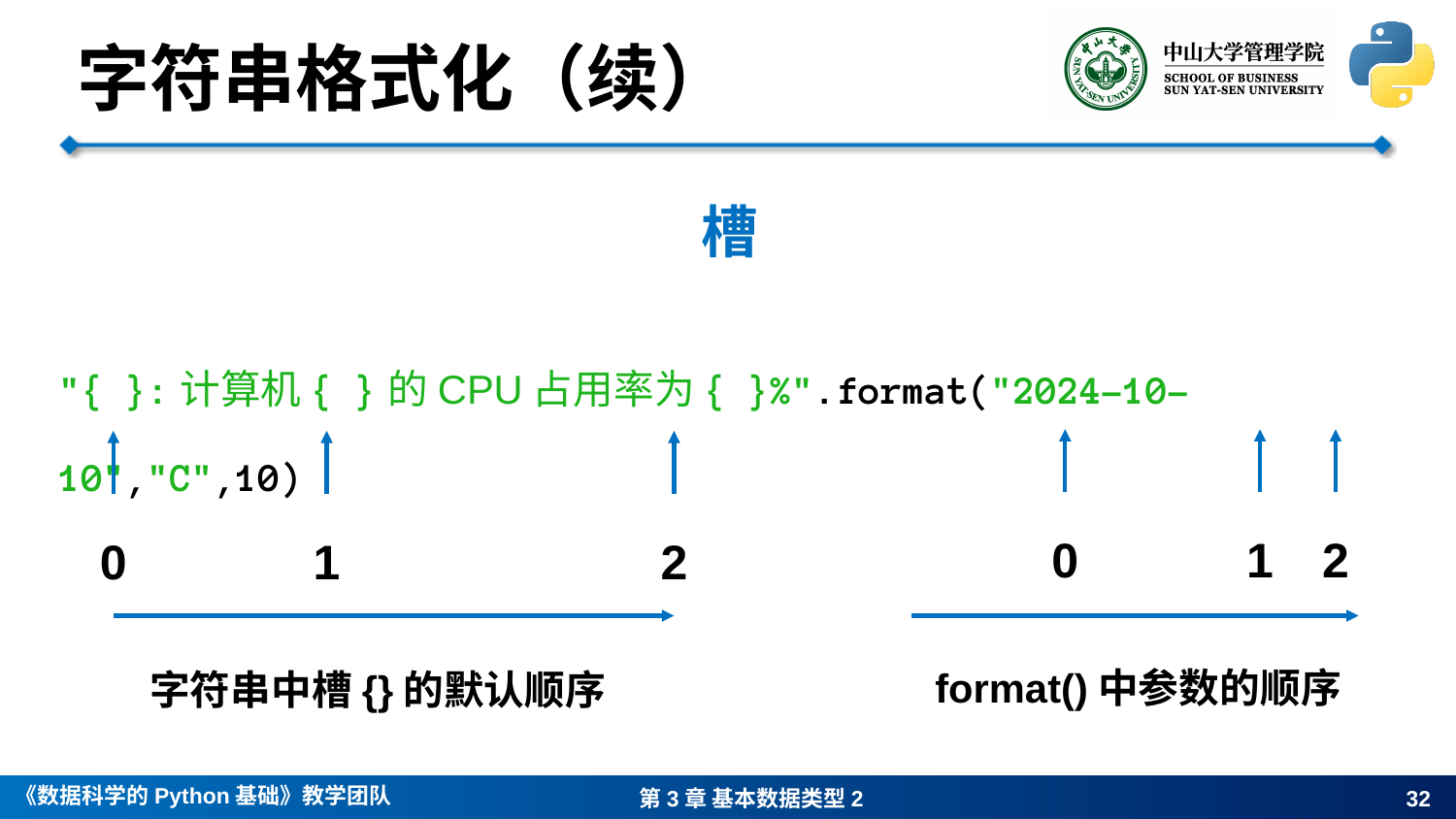

字符串格式化（续）
槽
"{ }:计算机{ }的CPU占用率为{ }%".format("2024-10-10","C",10)
2
0
1
2
0
1
format()中参数的顺序
字符串中槽{}的默认顺序
32